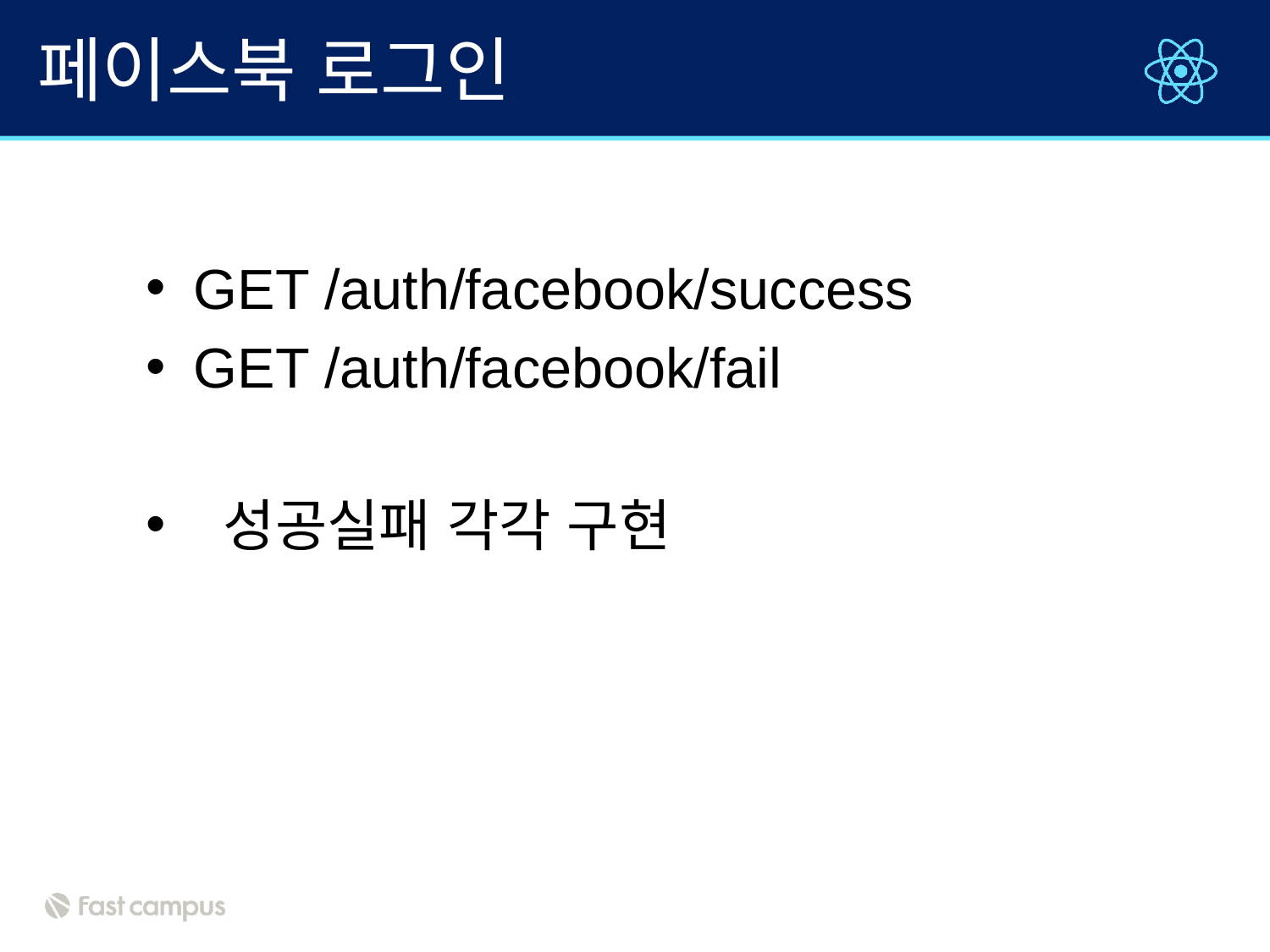

# 페이스북 로그인
GET /auth/facebook/success
GET /auth/facebook/fail

 성공실패 각각 구현